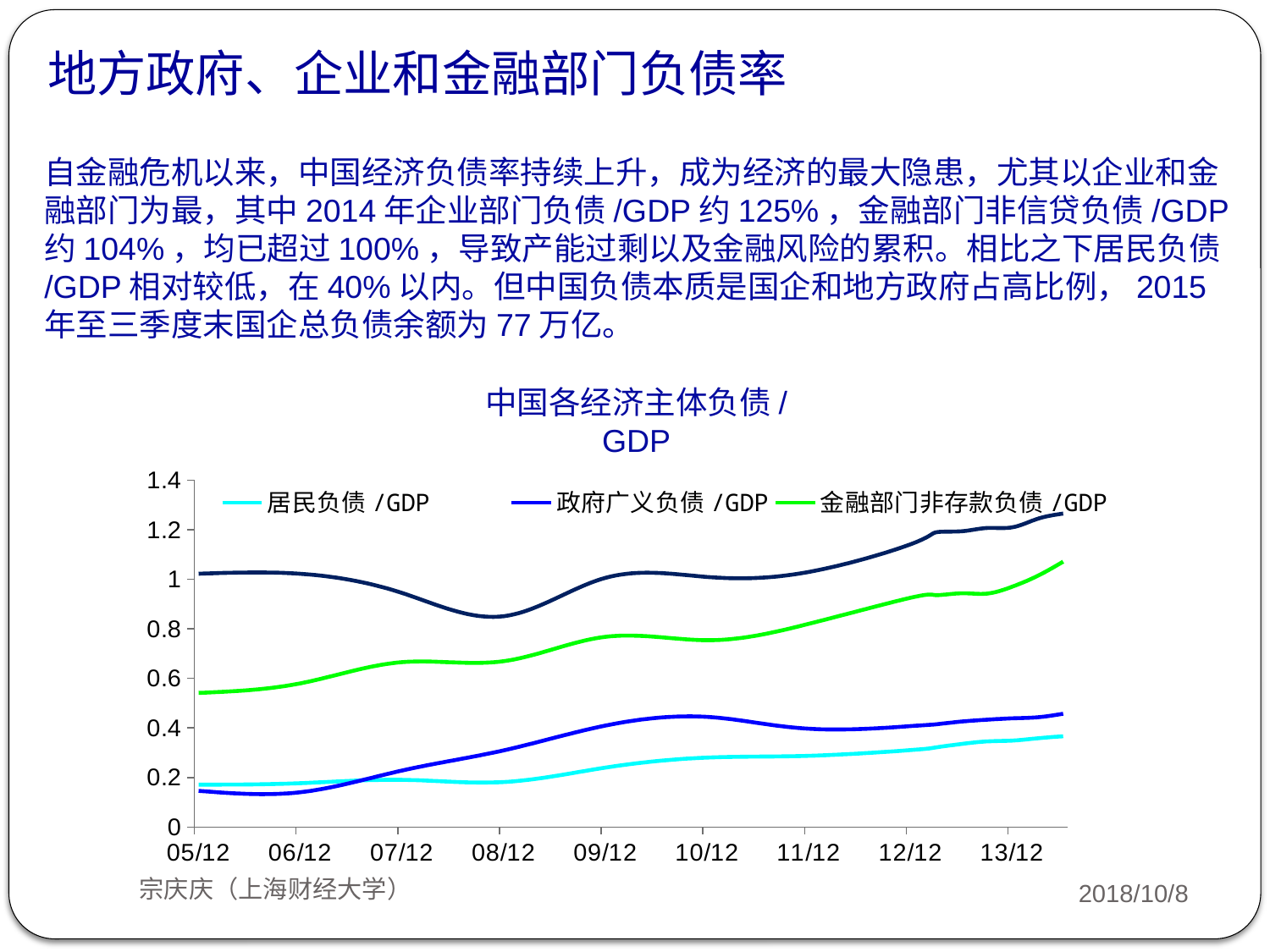

地方政府、企业和金融部门负债率
自金融危机以来，中国经济负债率持续上升，成为经济的最大隐患，尤其以企业和金融部门为最，其中2014年企业部门负债/GDP约125%，金融部门非信贷负债/GDP约104%，均已超过100%，导致产能过剩以及金融风险的累积。相比之下居民负债/GDP相对较低，在40%以内。但中国负债本质是国企和地方政府占高比例，2015年至三季度末国企总负债余额为77万亿。
中国各经济主体负债/GDP

### Chart

| Category |  |  |  |  |
|---|---|---|---|---|
| 38717 | 0.17085294807864715 | 0.1461568617272659 | 0.5415702827010626 | 1.0227827932793152 |
| 39082 | 0.17704313721139564 | 0.14056146978656991 | 0.5801427459290736 | 1.0225514369538822 |
| 39447 | 0.1906422362113132 | 0.2282054156667369 | 0.6657759688018178 | 0.9452330122414979 |
| 39813 | 0.18176505689941924 | 0.30966608380486593 | 0.6697380697185918 | 0.8512946580299676 |
| 40178 | 0.2400077019018999 | 0.4097230820713973 | 0.768109479649063 | 1.0061844622337281 |
| 40543 | 0.2804048339181218 | 0.4448005560470301 | 0.7544244417612586 | 1.0098022375720228 |
| 40908 | 0.2876166551117725 | 0.39690833431973266 | 0.8206760881328419 | 1.030104416690229 |
| 41274 | 0.3107555407328131 | 0.40757911804639163 | 0.9258101089863086 | 1.141838075163399 |
| 41364 | 0.3216086445790934 | 0.4148012271365623 | 0.9363377669159026 | 1.1899706729850115 |
| 41455 | 0.3354108587146975 | 0.4258992095520789 | 0.9437493141867468 | 1.194229244815451 |
| 41547 | 0.34570893937834946 | 0.4333914934034485 | 0.9425358939223324 | 1.2074649585232018 |
| 41639 | 0.34913204827325545 | 0.43900886884828644 | 0.9705823027362354 | 1.2102305325803469 |
| 41729 | 0.35837217546432054 | 0.44324944483758716 | 1.0143724412553825 | 1.244738837389681 |
| 41820 | 0.3665924681871993 | 0.4575015725098903 | 1.0715531216616438 | 1.2656357143861698 |
宗庆庆（上海财经大学）
2018/10/8